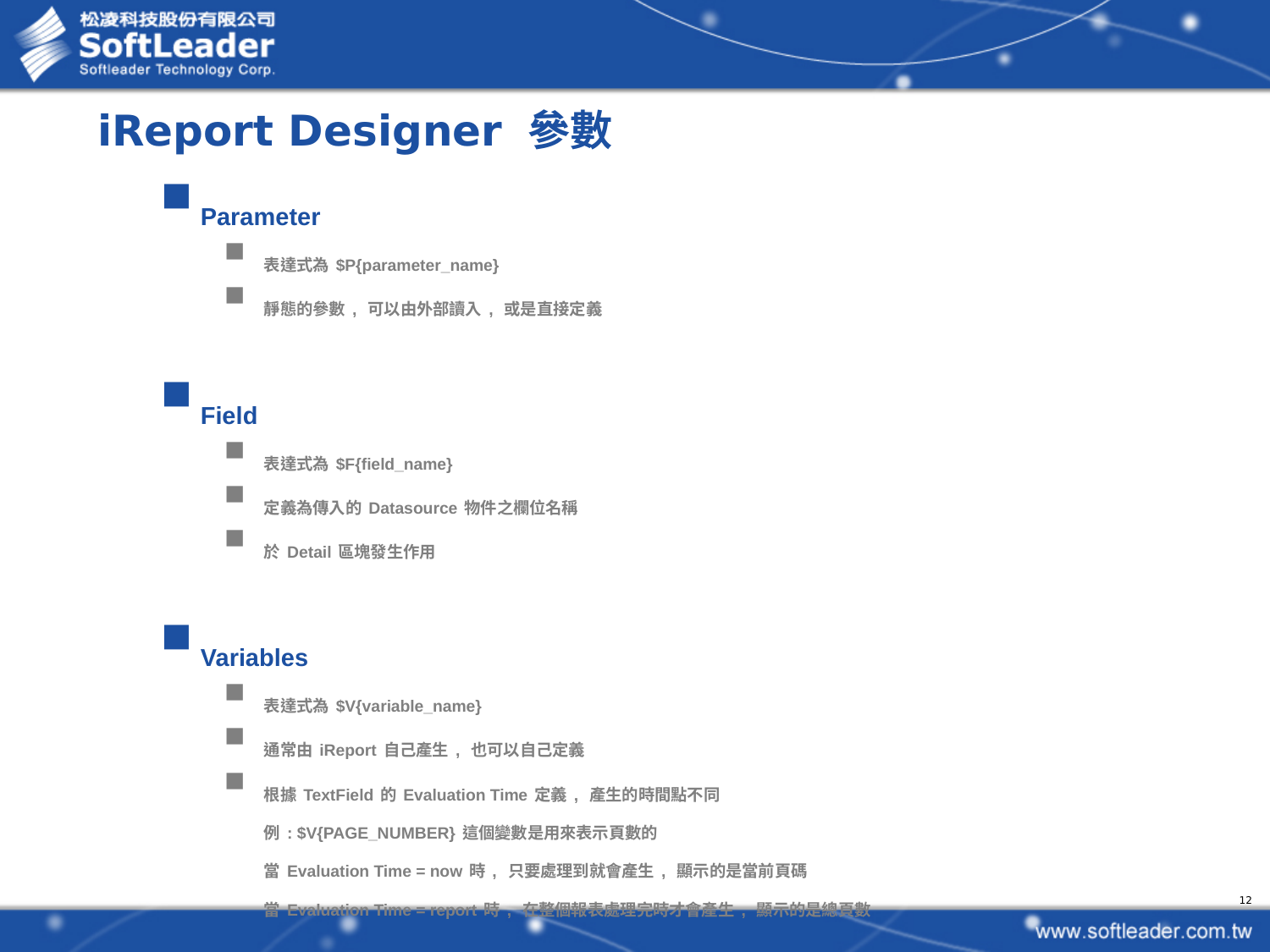

# iReport Designer 參數
Parameter
表達式為$P{parameter_name}
靜態的參數, 可以由外部讀入, 或是直接定義

Field
表達式為$F{field_name}
定義為傳入的Datasource物件之欄位名稱
於Detail區塊發生作用

Variables
表達式為$V{variable_name}
通常由iReport自己產生, 也可以自己定義
根據TextField的Evaluation Time定義, 產生的時間點不同
例: $V{PAGE_NUMBER}這個變數是用來表示頁數的
當Evaluation Time = now時, 只要處理到就會產生, 顯示的是當前頁碼
當Evaluation Time = report時, 在整個報表處理完時才會產生, 顯示的是總頁數

12